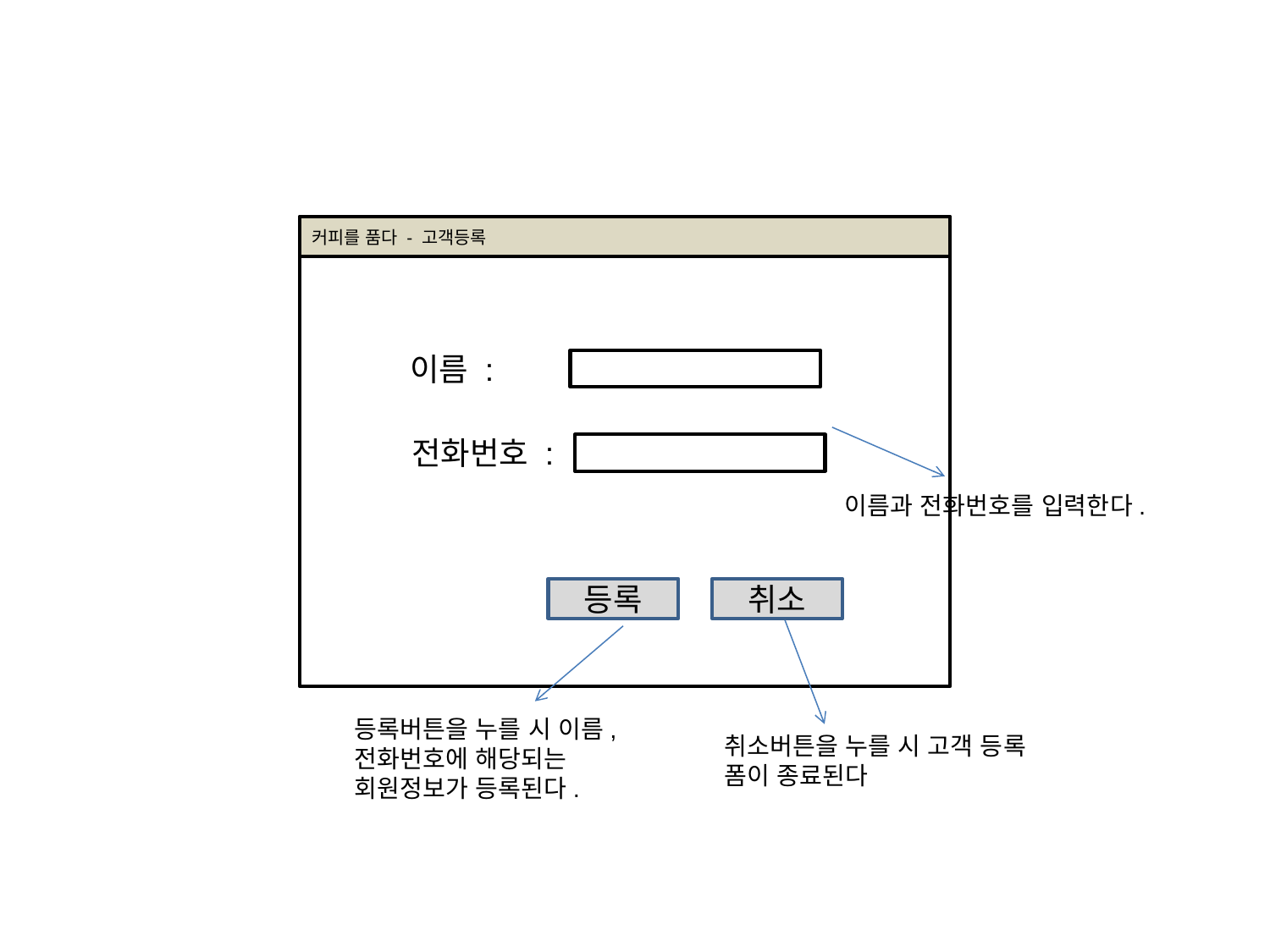

커피를 품다 - 고객등록
이름 :

전화번호 :

이름과 전화번호를 입력한다.
등록
취소
등록버튼을 누를 시 이름,전화번호에 해당되는 회원정보가 등록된다.
취소버튼을 누를 시 고객 등록 폼이 종료된다